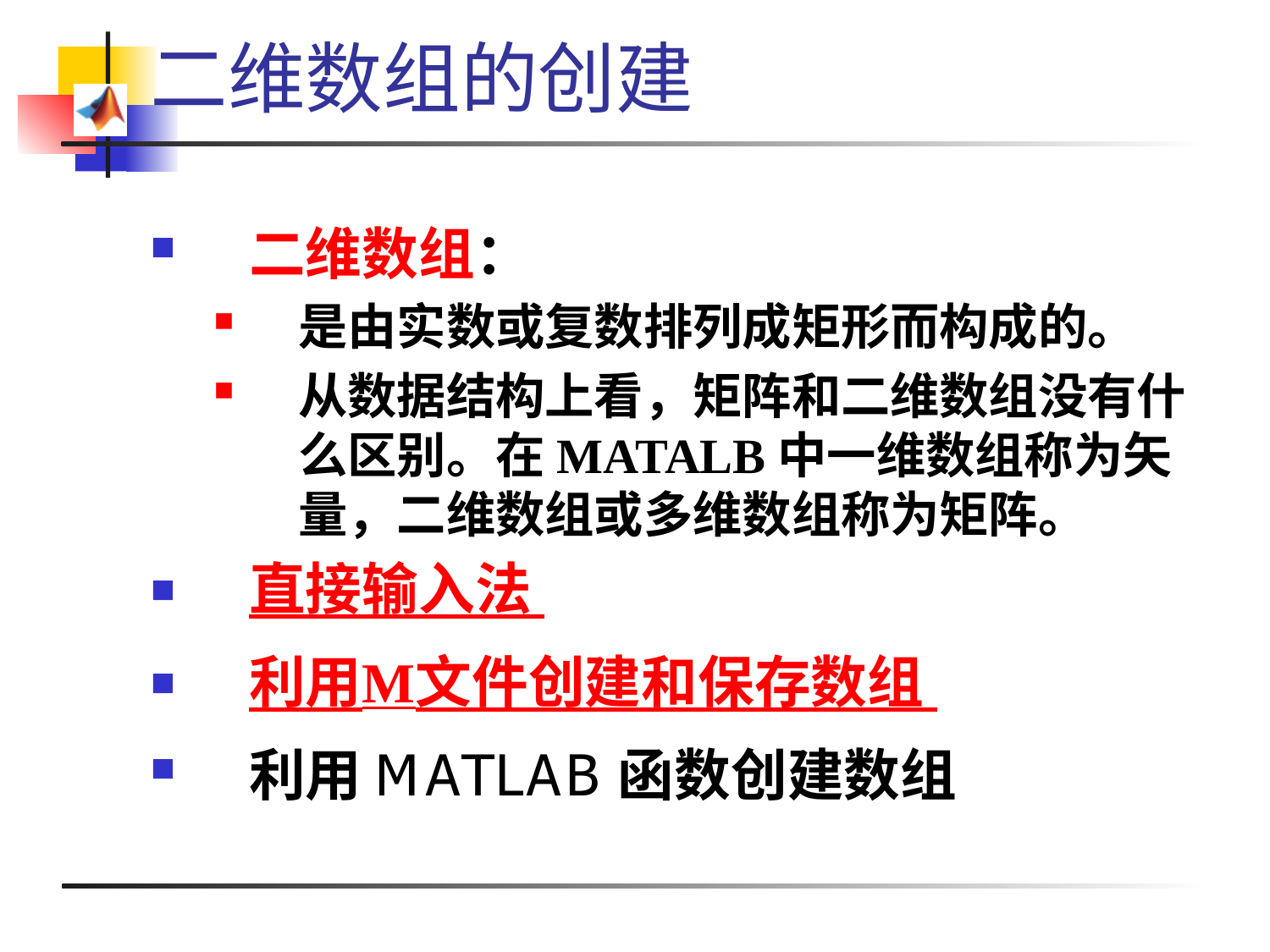

# 二维数组的创建
二维数组：
是由实数或复数排列成矩形而构成的。
从数据结构上看，矩阵和二维数组没有什么区别。在MATALB中一维数组称为矢量，二维数组或多维数组称为矩阵。
直接输入法
利用M文件创建和保存数组
利用MATLAB函数创建数组